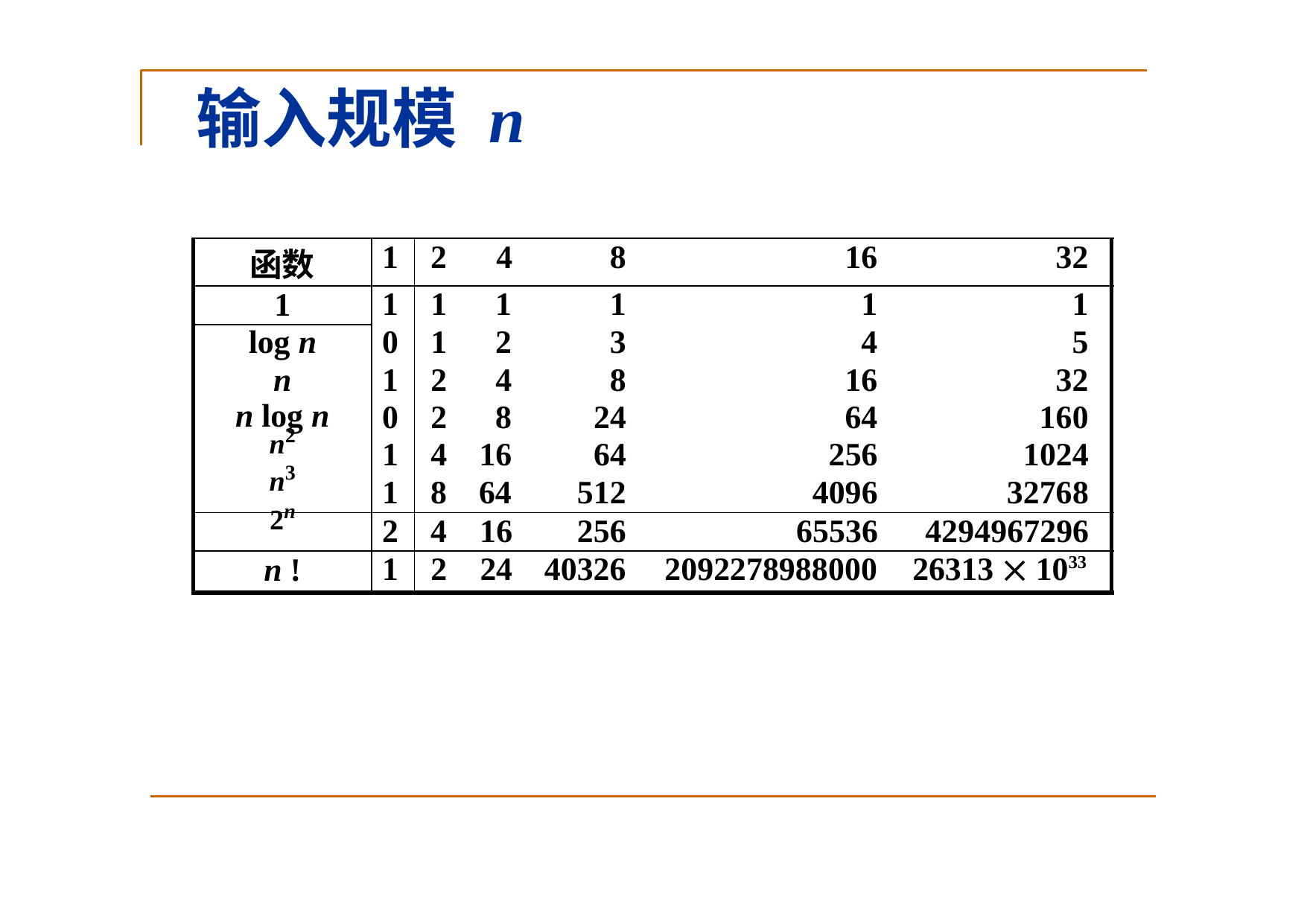

# 输入规模 n
| 函数 | 1 | 2 | 4 | 8 | 16 | 32 |
| --- | --- | --- | --- | --- | --- | --- |
| 1 | 1 0 1 0 1 1 | 1 1 2 2 4 8 | 1 2 4 8 16 64 | 1 3 8 24 64 512 | 1 4 16 64 256 4096 | 1 5 32 160 1024 32768 |
| log n |  |  |  |  |  |  |
| n |  |  |  |  |  |  |
| n log n |  |  |  |  |  |  |
| n2 |  |  |  |  |  |  |
| n3 |  |  |  |  |  |  |
| 2n | 2 | 4 | 16 | 256 | 65536 | 4294967296 |
| n ! | 1 | 2 | 24 | 40326 | 2092278988000 | 26313 × 1033 |